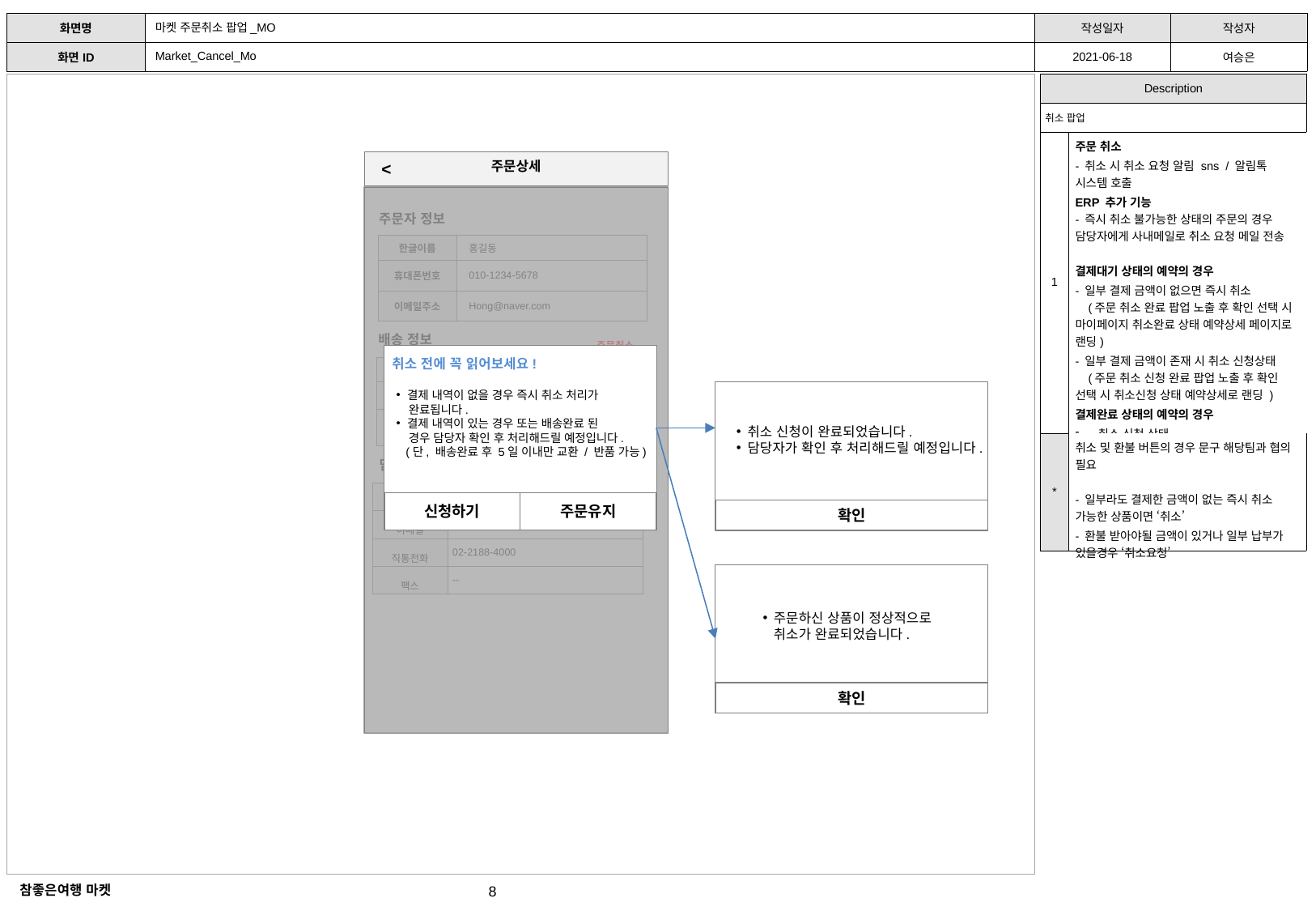

마켓 주문취소 팝업_MO
Market_Cancel_Mo
| Description |  |
| --- | --- |
| 취소 팝업 |  |
| 1 | 주문 취소 - 취소 시 취소 요청 알림 sns / 알림톡 시스템 호출 ERP 추가 기능 - 즉시 취소 불가능한 상태의 주문의 경우 담당자에게 사내메일로 취소 요청 메일 전송 결제대기 상태의 예약의 경우 - 일부 결제 금액이 없으면 즉시 취소 (주문 취소 완료 팝업 노출 후 확인 선택 시 마이페이지 취소완료 상태 예약상세 페이지로 랜딩) - 일부 결제 금액이 존재 시 취소 신청상태 (주문 취소 신청 완료 팝업 노출 후 확인 선택 시 취소신청 상태 예약상세로 랜딩 ) 결제완료 상태의 예약의 경우 취소 신청 상태 (주문 취소 신청 완료 팝업 노출 후 확인 선택 시 취소신청 상태 예약상세로 랜딩 ) |
| \* | 취소 및 환불 버튼의 경우 문구 해당팀과 협의 필요 - 일부라도 결제한 금액이 없는 즉시 취소 가능한 상품이면 ‘취소’ - 환불 받아야될 금액이 있거나 일부 납부가 있을경우 ‘취소요청’ |
주문상세
<

주문자 정보
| 한글이름 | 홍길동 |
| --- | --- |
| 휴대폰번호 | 010-1234-5678 |
| 이메일주소 | Hong@naver.com |
배송 정보
주문취소

신청하기
주문유지
취소 전에 꼭 읽어보세요!
| 한글이름 | 홍길동 |
| --- | --- |
| 휴대폰번호 | 010-4088-0659 |
| 배송주소 | 110-310, 경기도 고양시 일산동구 식사동 자이 2단지 |

확인
결제 내역이 없을 경우 즉시 취소 처리가
   완료됩니다.
결제 내역이 있는 경우 또는 배송완료 된
   경우 담당자 확인 후 처리해드릴 예정입니다.
   (단, 배송완료 후 5일 이내만 교환 / 반품 가능)
취소 신청이 완료되었습니다.
담당자가 확인 후 처리해드릴 예정입니다.
담당자 정보
| 상품담당 | 신사업TF |
| --- | --- |
| 이메일 | hyn@verygoodtour.com |
| 직통전화 | 02-2188-4000 |
| 팩스 | -- |

확인
주문하신 상품이 정상적으로 취소가 완료되었습니다.